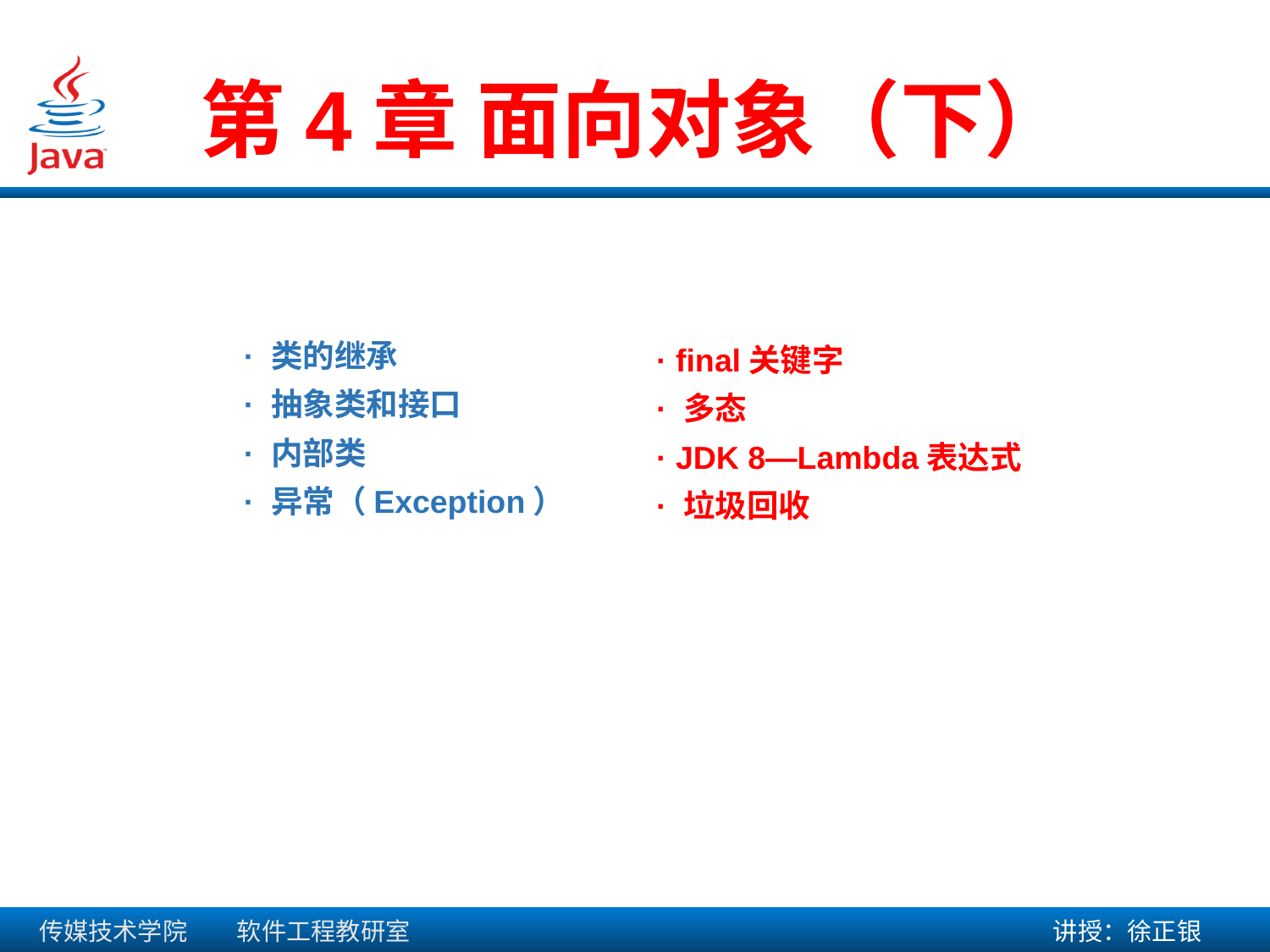

第4章 面向对象（下）
· 类的继承
· 抽象类和接口
· 内部类
· 异常（Exception）

· final关键字
· 多态
· JDK 8—Lambda表达式
· 垃圾回收